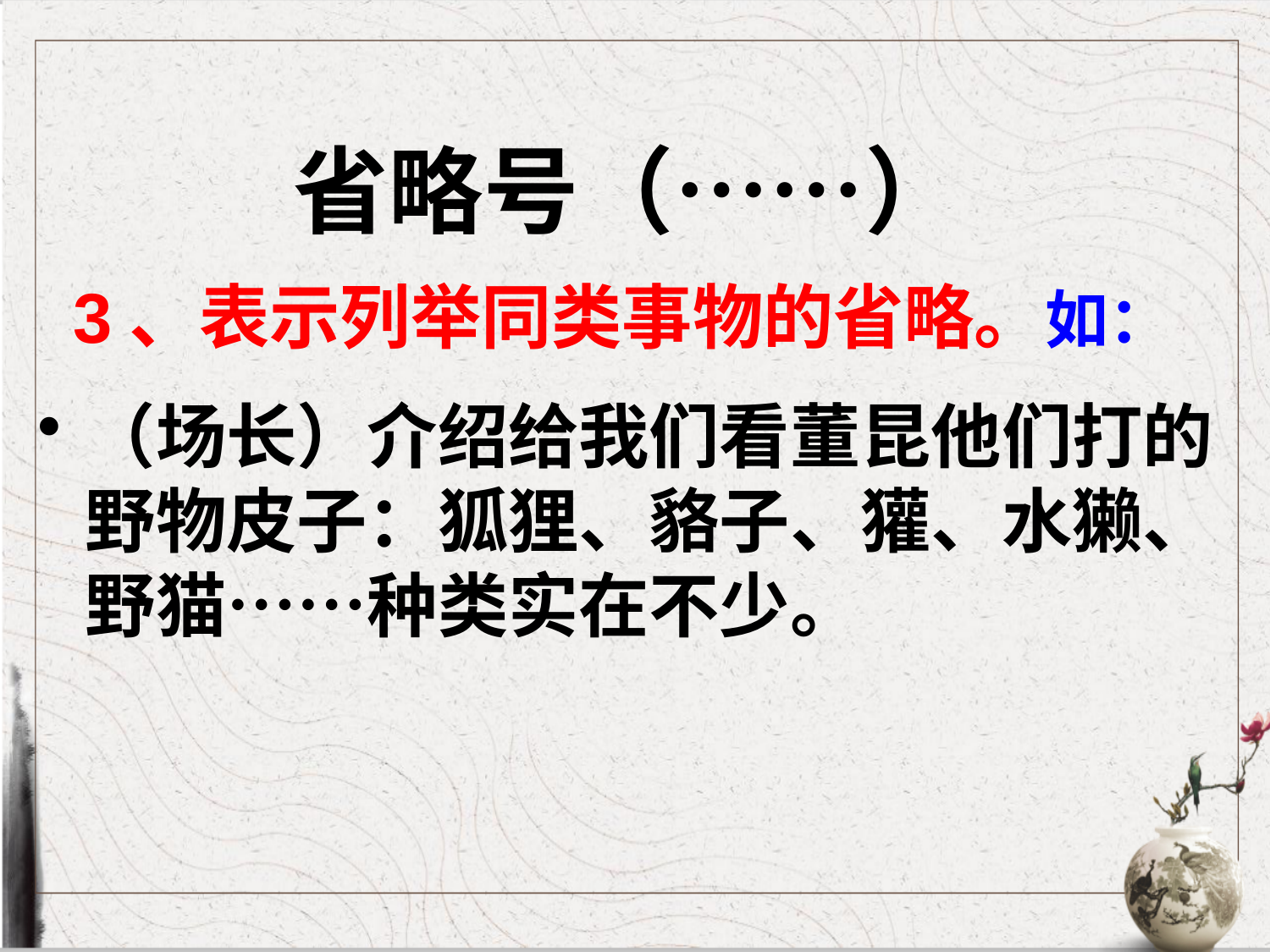

# 省略号（……）
  3、表示列举同类事物的省略。如：
（场长）介绍给我们看董昆他们打的野物皮子：狐狸、貉子、獾、水獭、野猫……种类实在不少。